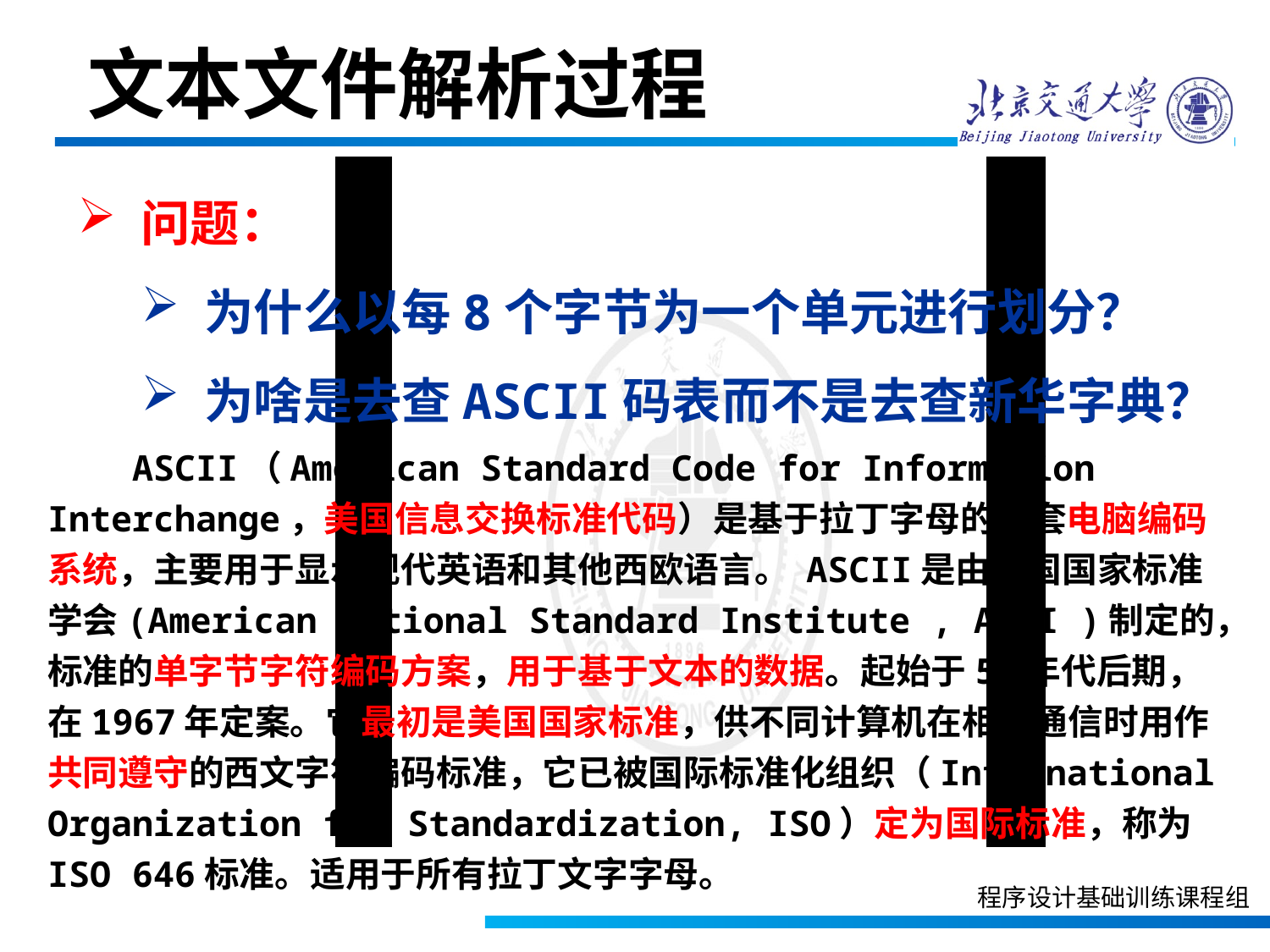

文本文件解析过程
问题：
为什么以每8个字节为一个单元进行划分？
为啥是去查ASCII码表而不是去查新华字典？
    ASCII（American Standard Code for Information Interchange，美国信息交换标准代码）是基于拉丁字母的一套电脑编码系统，主要用于显示现代英语和其他西欧语言。 ASCII是由美国国家标准学会(American National Standard Institute , ANSI )制定的，标准的单字节字符编码方案，用于基于文本的数据。起始于50年代后期，在1967年定案。它最初是美国国家标准，供不同计算机在相互通信时用作共同遵守的西文字符编码标准，它已被国际标准化组织（International Organization for Standardization, ISO）定为国际标准，称为ISO 646标准。适用于所有拉丁文字字母。
程序设计基础训练课程组